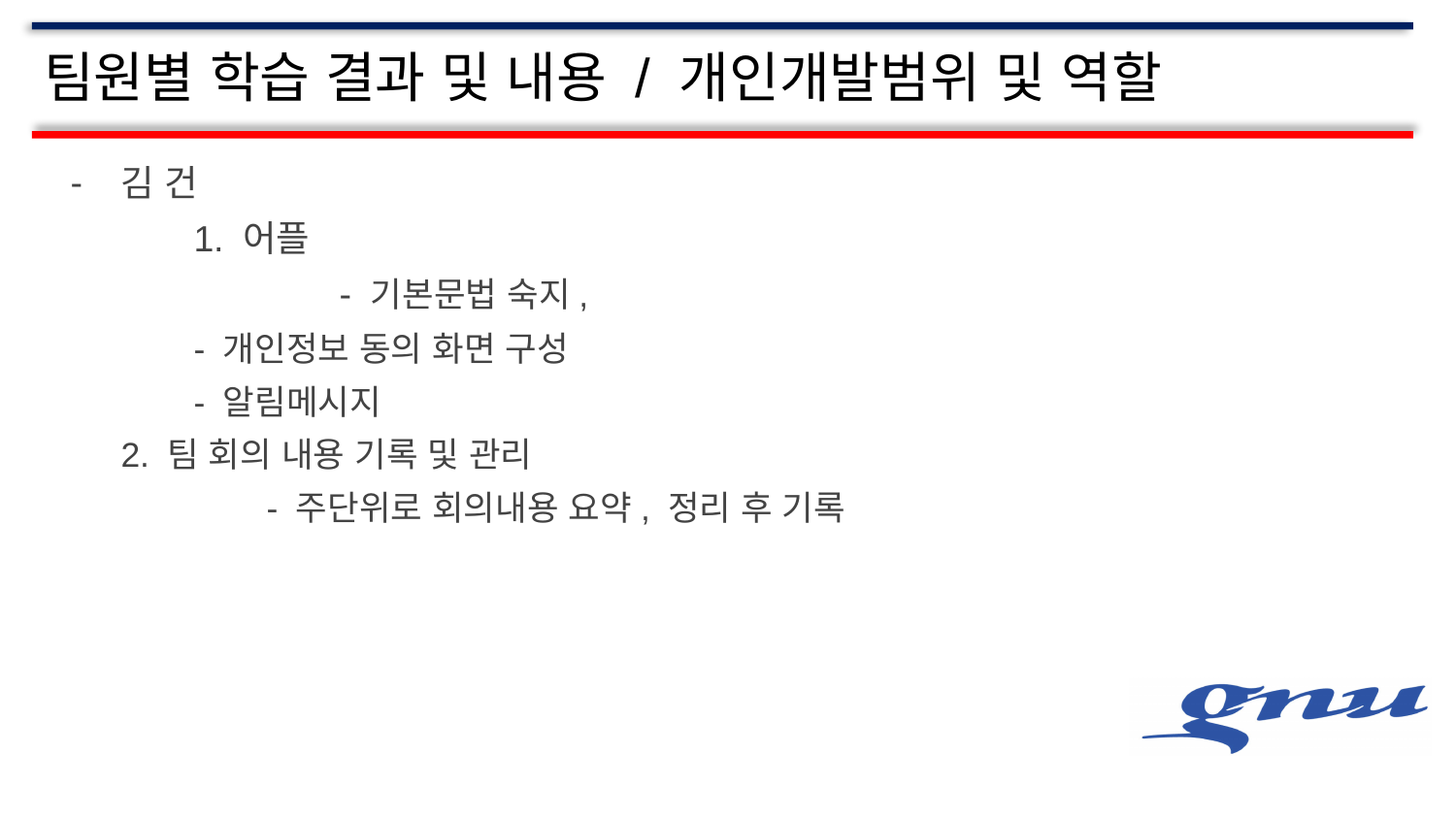

# 팀원별 학습 결과 및 내용 / 개인개발범위 및 역할
김 건
	1. 어플
		- 기본문법 숙지,
- 개인정보 동의 화면 구성
- 알림메시지
2. 팀 회의 내용 기록 및 관리
	- 주단위로 회의내용 요약, 정리 후 기록